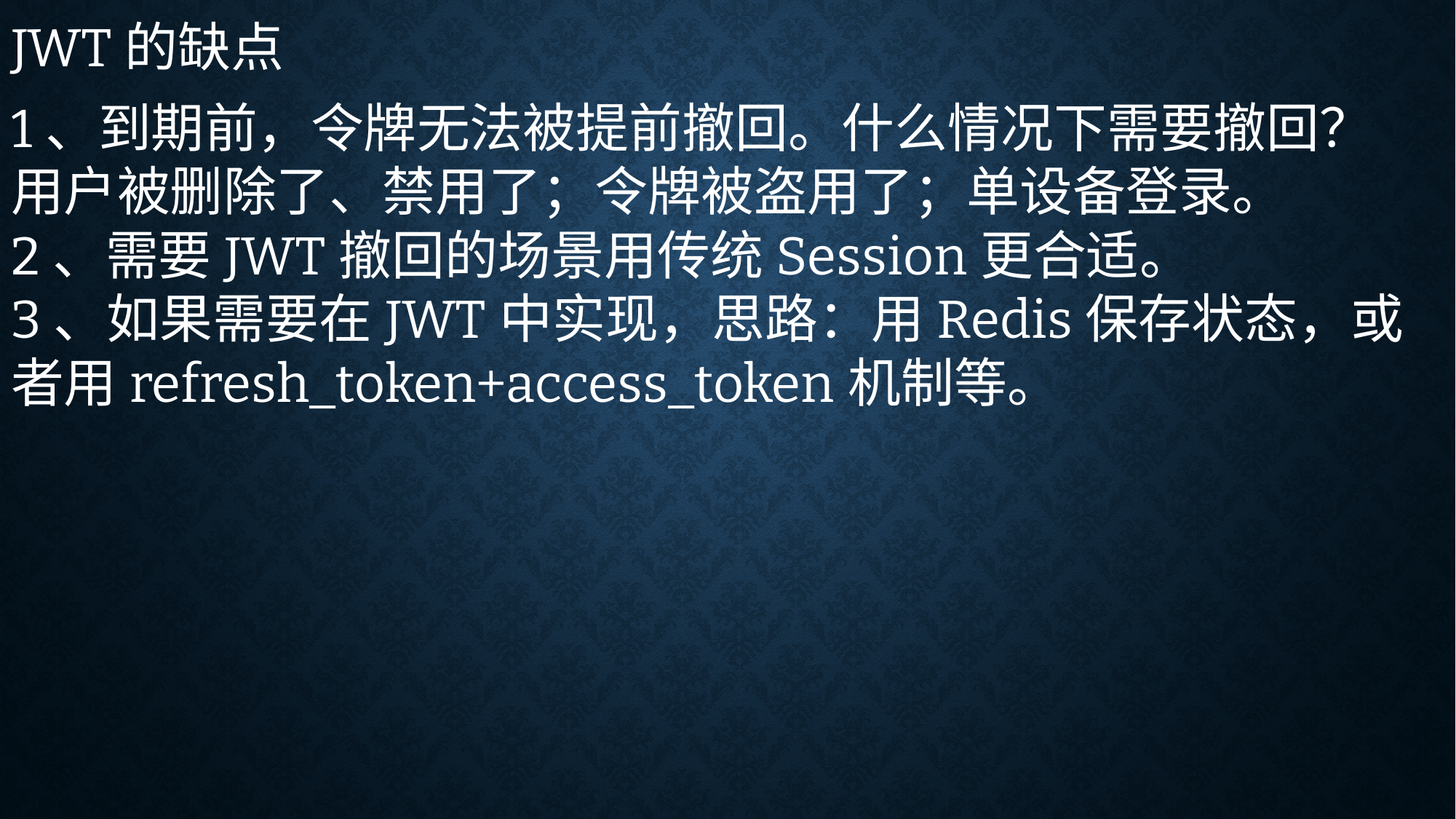

JWT的缺点
1、到期前，令牌无法被提前撤回。什么情况下需要撤回？用户被删除了、禁用了；令牌被盗用了；单设备登录。
2、需要JWT撤回的场景用传统Session更合适。
3、如果需要在JWT中实现，思路：用Redis保存状态，或者用refresh_token+access_token机制等。